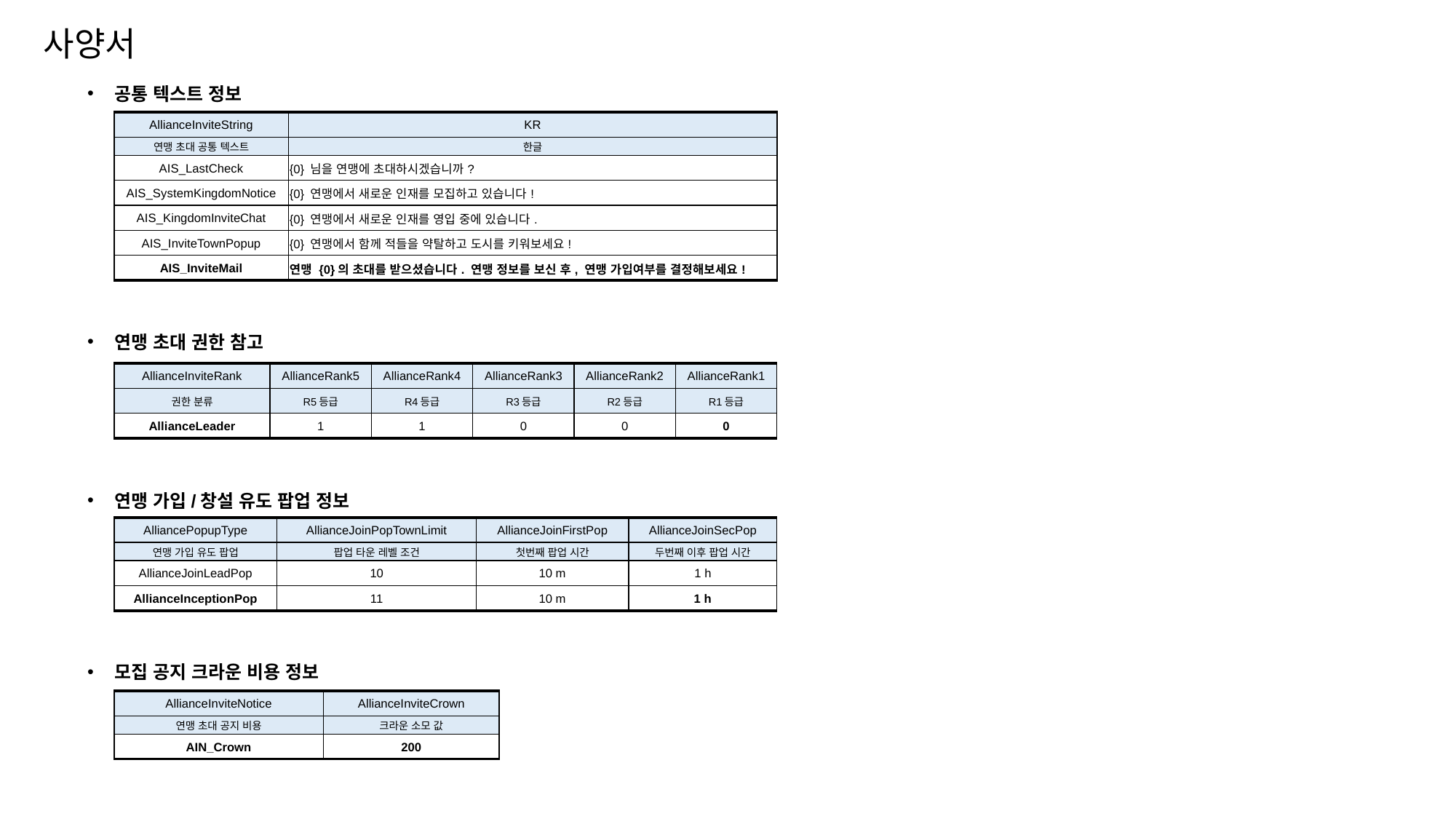

사양서
공통 텍스트 정보
| AllianceInviteString | KR |
| --- | --- |
| 연맹 초대 공통 텍스트 | 한글 |
| AIS\_LastCheck | {0} 님을 연맹에 초대하시겠습니까? |
| AIS\_SystemKingdomNotice | {0} 연맹에서 새로운 인재를 모집하고 있습니다! |
| AIS\_KingdomInviteChat | {0} 연맹에서 새로운 인재를 영입 중에 있습니다. |
| AIS\_InviteTownPopup | {0} 연맹에서 함께 적들을 약탈하고 도시를 키워보세요! |
| AIS\_InviteMail | 연맹 {0}의 초대를 받으셨습니다. 연맹 정보를 보신 후, 연맹 가입여부를 결정해보세요! |
연맹 초대 권한 참고
| AllianceInviteRank | AllianceRank5 | AllianceRank4 | AllianceRank3 | AllianceRank2 | AllianceRank1 |
| --- | --- | --- | --- | --- | --- |
| 권한 분류 | R5등급 | R4등급 | R3등급 | R2등급 | R1등급 |
| AllianceLeader | 1 | 1 | 0 | 0 | 0 |
연맹 가입/창설 유도 팝업 정보
| AlliancePopupType | AllianceJoinPopTownLimit | AllianceJoinFirstPop | AllianceJoinSecPop |
| --- | --- | --- | --- |
| 연맹 가입 유도 팝업 | 팝업 타운 레벨 조건 | 첫번째 팝업 시간 | 두번째 이후 팝업 시간 |
| AllianceJoinLeadPop | 10 | 10 m | 1 h |
| AllianceInceptionPop | 11 | 10 m | 1 h |
모집 공지 크라운 비용 정보
| AllianceInviteNotice | AllianceInviteCrown |
| --- | --- |
| 연맹 초대 공지 비용 | 크라운 소모 값 |
| AIN\_Crown | 200 |